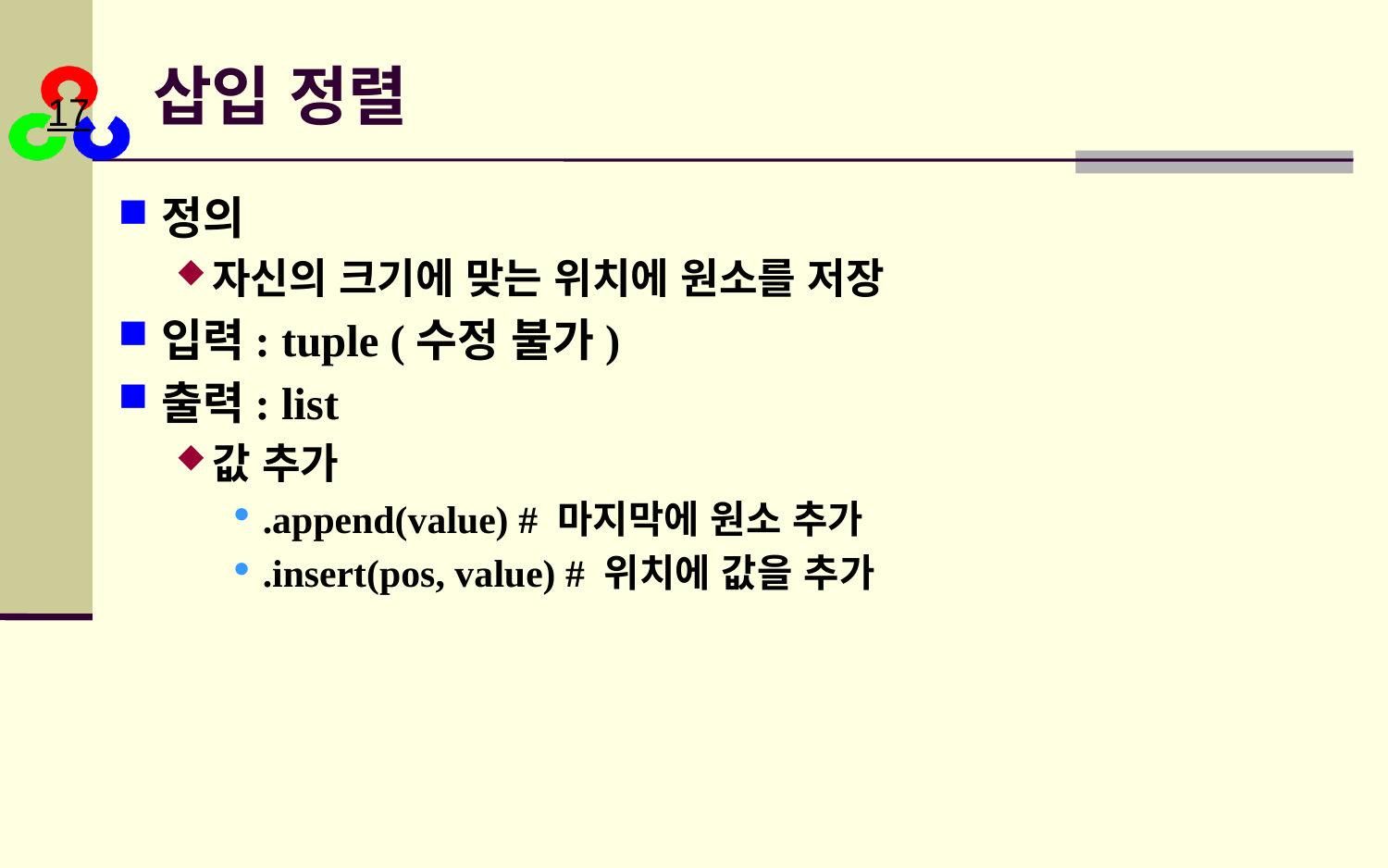

# 삽입 정렬
정의
자신의 크기에 맞는 위치에 원소를 저장
입력: tuple (수정 불가)
출력: list
값 추가
.append(value) # 마지막에 원소 추가
.insert(pos, value) # 위치에 값을 추가